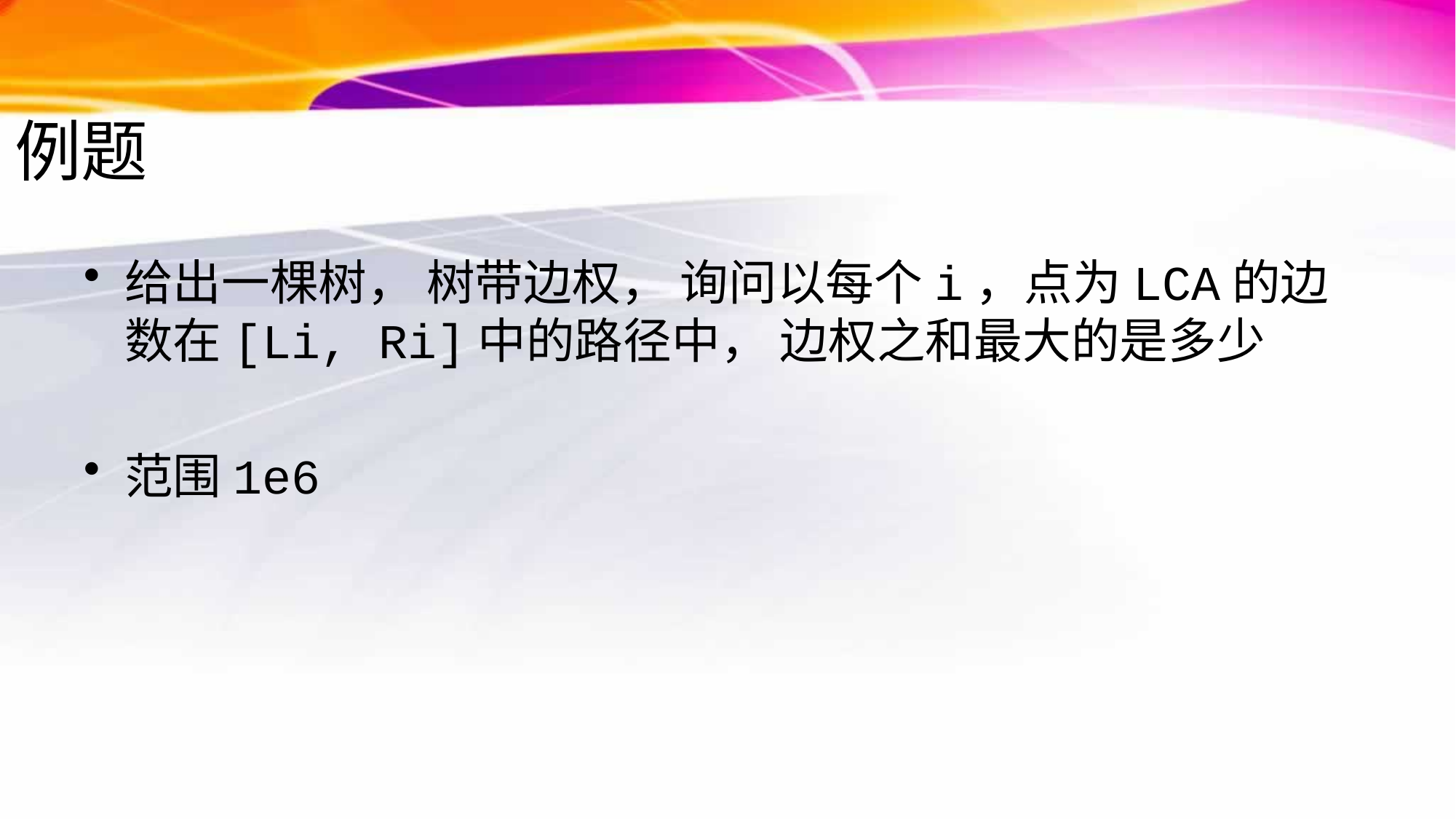

# 例题
给出一棵树， 树带边权， 询问以每个i，点为LCA的边数在[Li, Ri]中的路径中， 边权之和最大的是多少

范围1e6